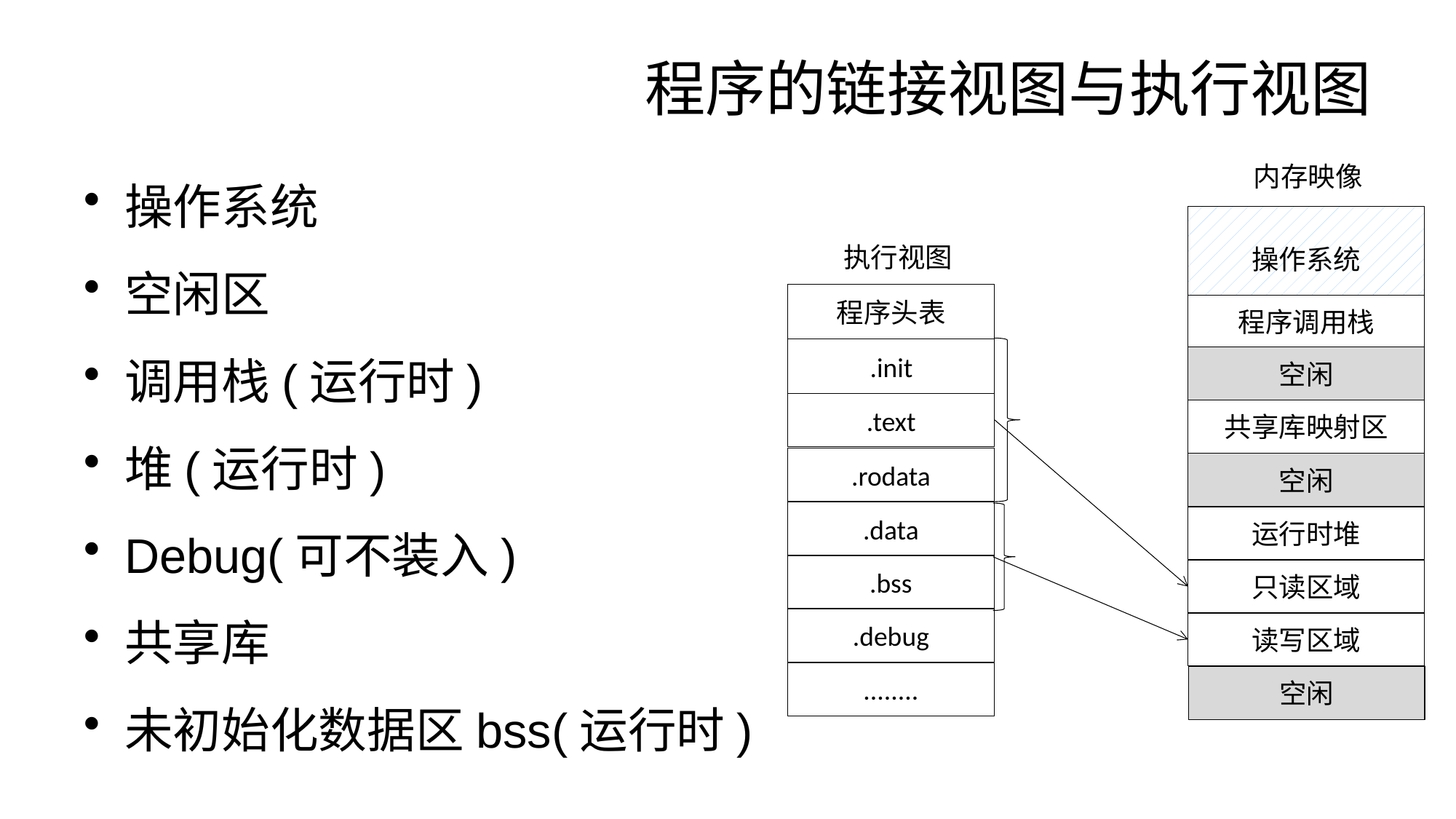

# 程序的链接视图与执行视图
操作系统
空闲区
调用栈(运行时)
堆(运行时)
Debug(可不装入)
共享库
未初始化数据区bss(运行时)
内存映像
操作系统
执行视图
程序头表
程序调用栈

.init
空闲
.text
共享库映射区
.rodata
空闲
.data

运行时堆
.bss
只读区域
.debug
读写区域
........
空闲